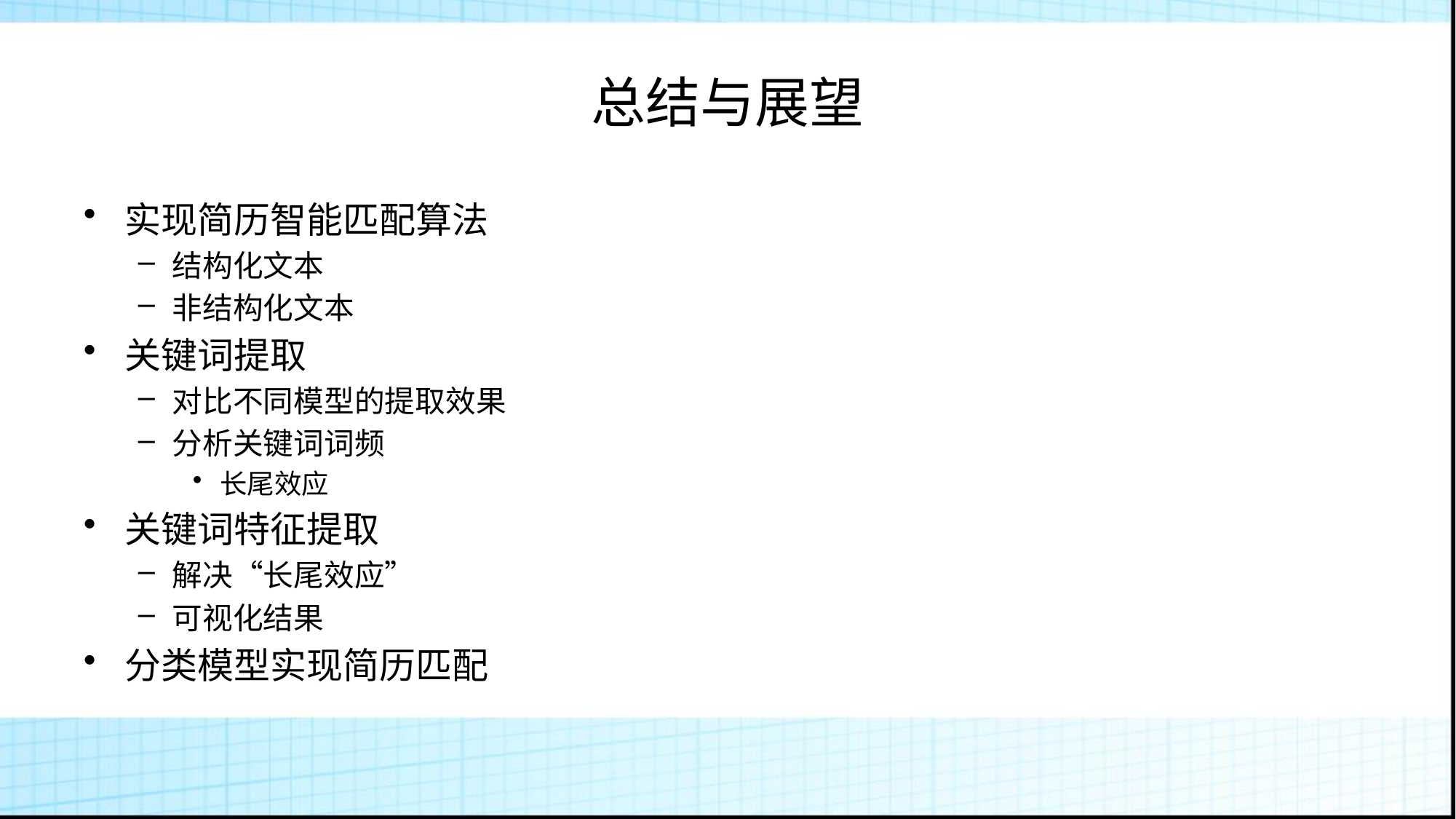

# 总结与展望
实现简历智能匹配算法
结构化文本
非结构化文本
关键词提取
对比不同模型的提取效果
分析关键词词频
长尾效应
关键词特征提取
解决“长尾效应”
可视化结果
分类模型实现简历匹配